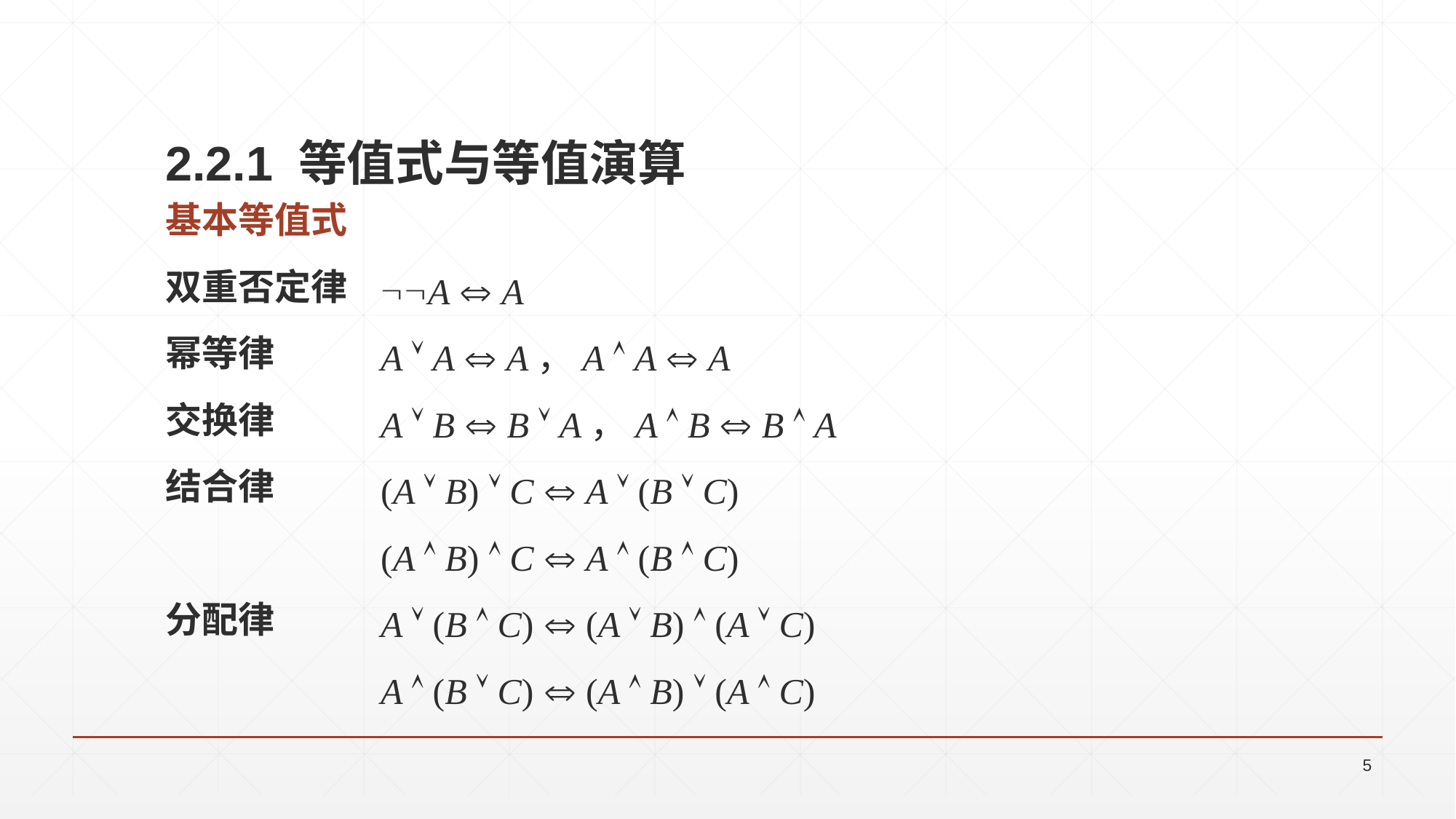

2.2.1 等值式与等值演算
基本等值式
双重否定律
幂等律
交换律
结合律

分配律

¬¬A ⇔ A
A ∨ A ⇔ A，A ∧ A ⇔ A
A ∨ B ⇔ B ∨ A，A ∧ B ⇔ B ∧ A
(A ∨ B) ∨ C ⇔ A ∨ (B ∨ C)
(A ∧ B) ∧ C ⇔ A ∧ (B ∧ C)
A ∨ (B ∧ C) ⇔ (A ∨ B) ∧ (A ∨ C)
A ∧ (B ∨ C) ⇔ (A ∧ B) ∨ (A ∧ C)
5